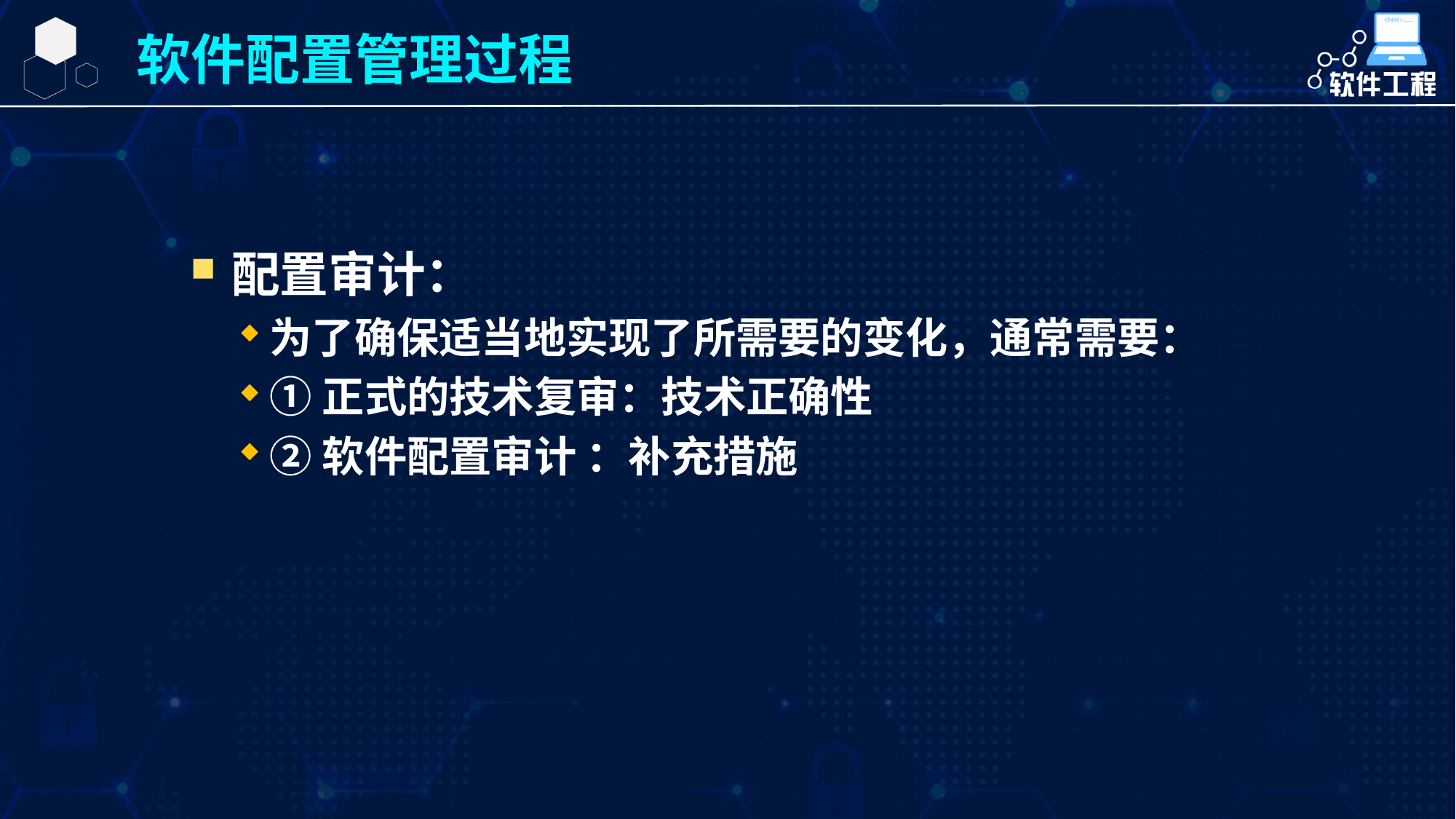

软件配置管理过程
配置审计：
为了确保适当地实现了所需要的变化，通常需要：
①正式的技术复审：技术正确性
②软件配置审计 ：补充措施